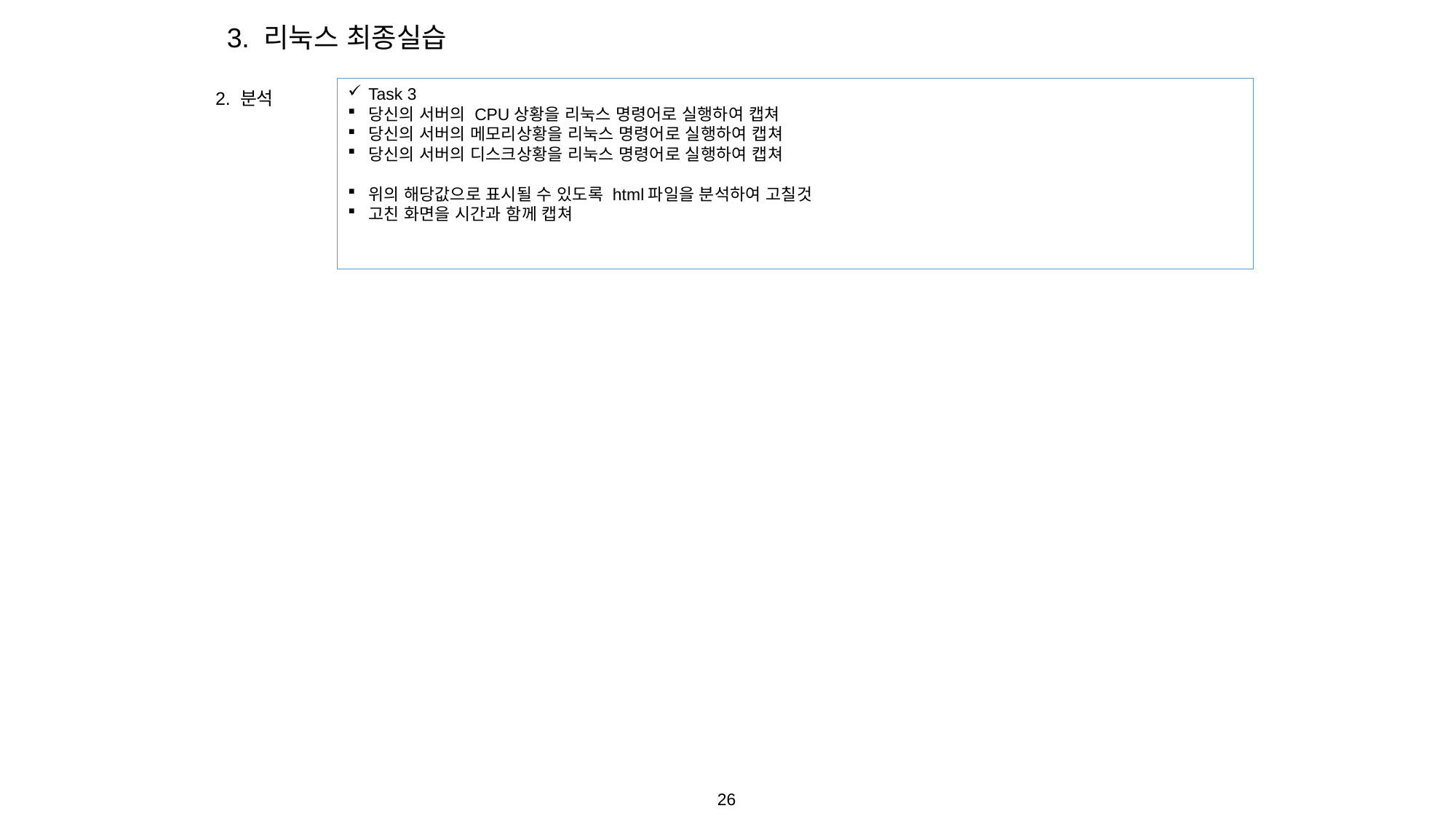

3. 리눅스 최종실습
Task 3
당신의 서버의 CPU상황을 리눅스 명령어로 실행하여 캡쳐
당신의 서버의 메모리상황을 리눅스 명령어로 실행하여 캡쳐
당신의 서버의 디스크상황을 리눅스 명령어로 실행하여 캡쳐

위의 해당값으로 표시될 수 있도록 html파일을 분석하여 고칠것
고친 화면을 시간과 함께 캡쳐

2. 분석
26